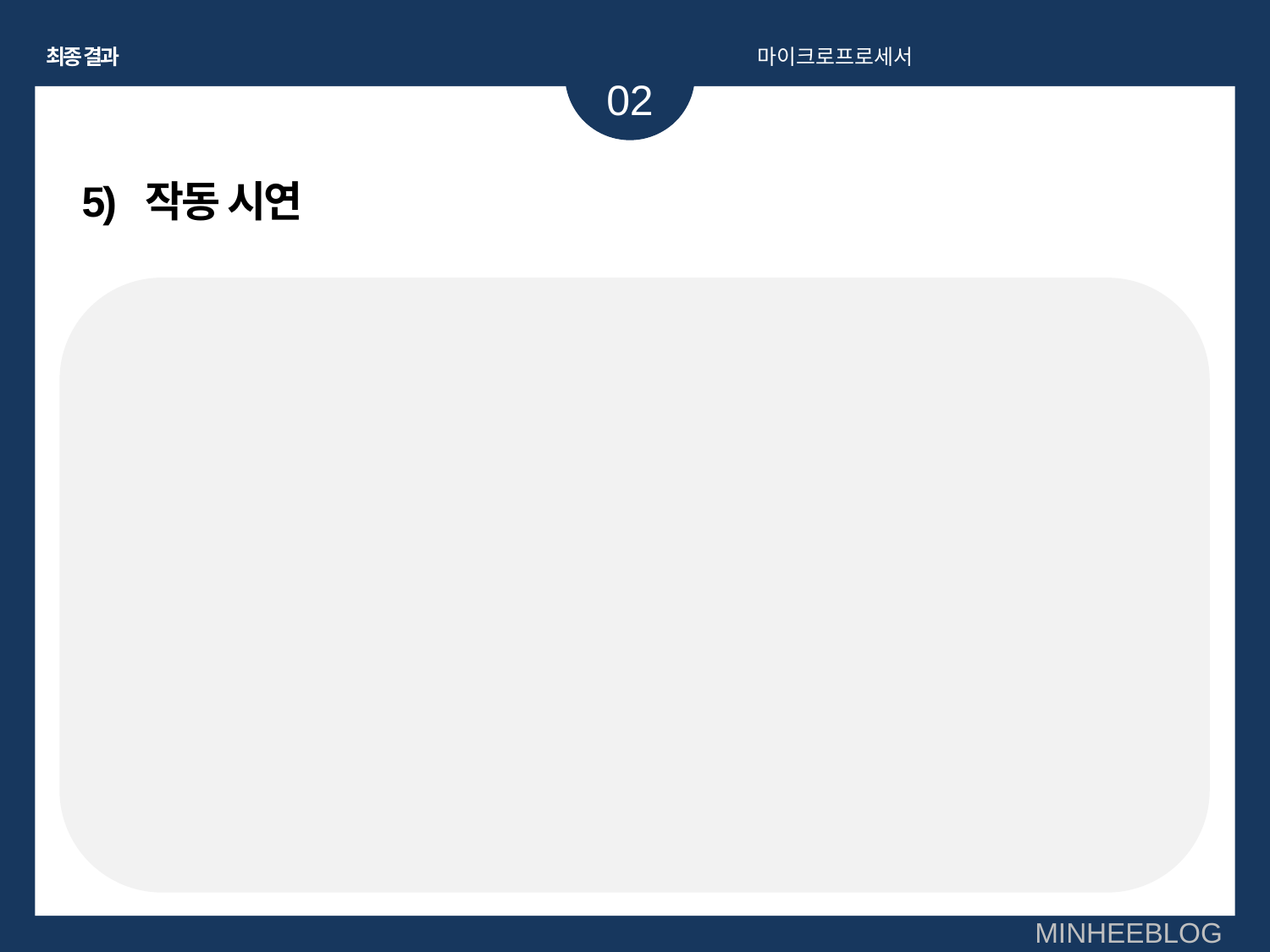

최종 결과
마이크로프로세서
02

5)  작동 시연

소제목
MINHEEBLOG